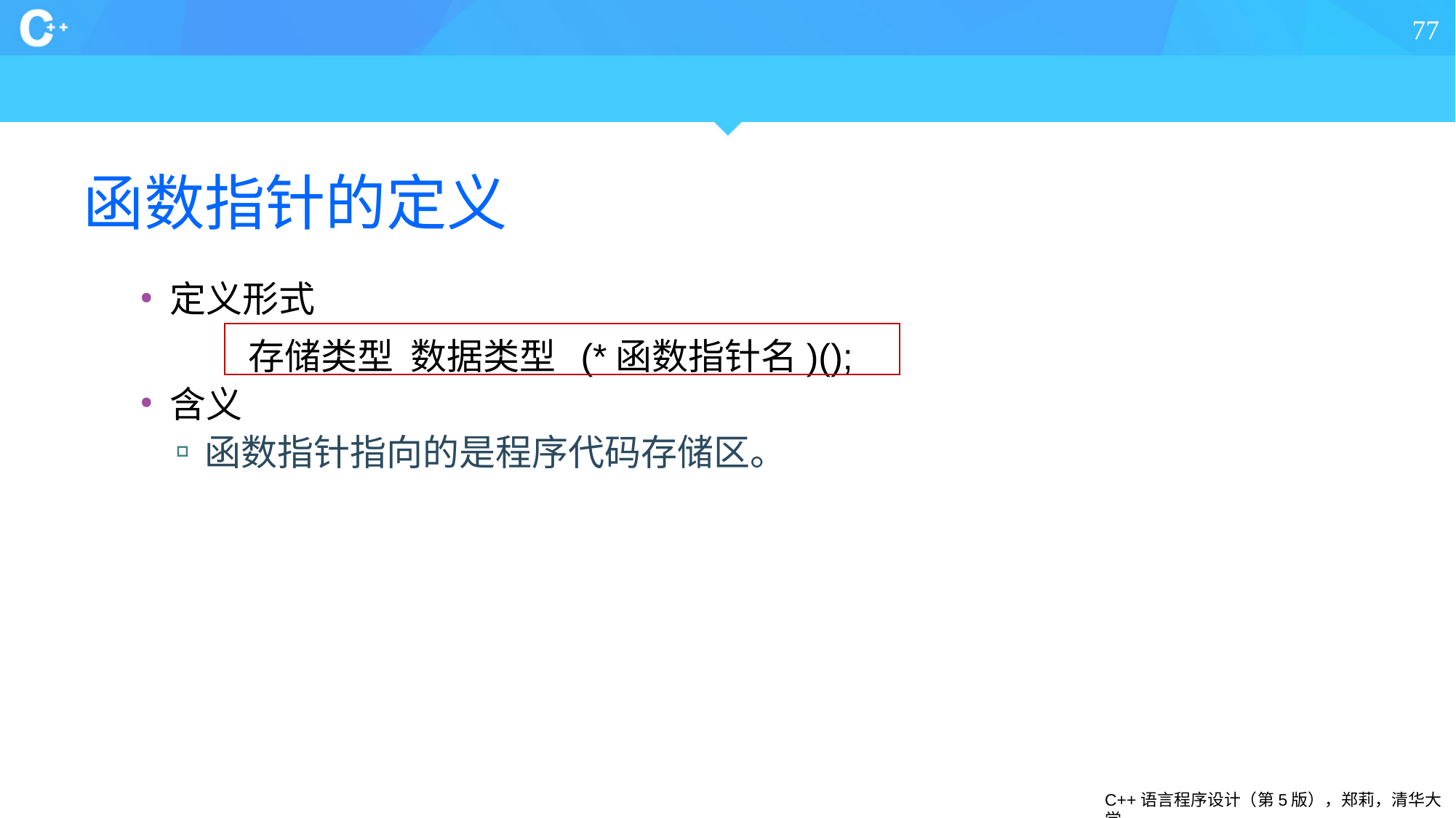

77
# 函数指针的定义
定义形式
	存储类型  数据类型  (*函数指针名)();
含义
函数指针指向的是程序代码存储区。